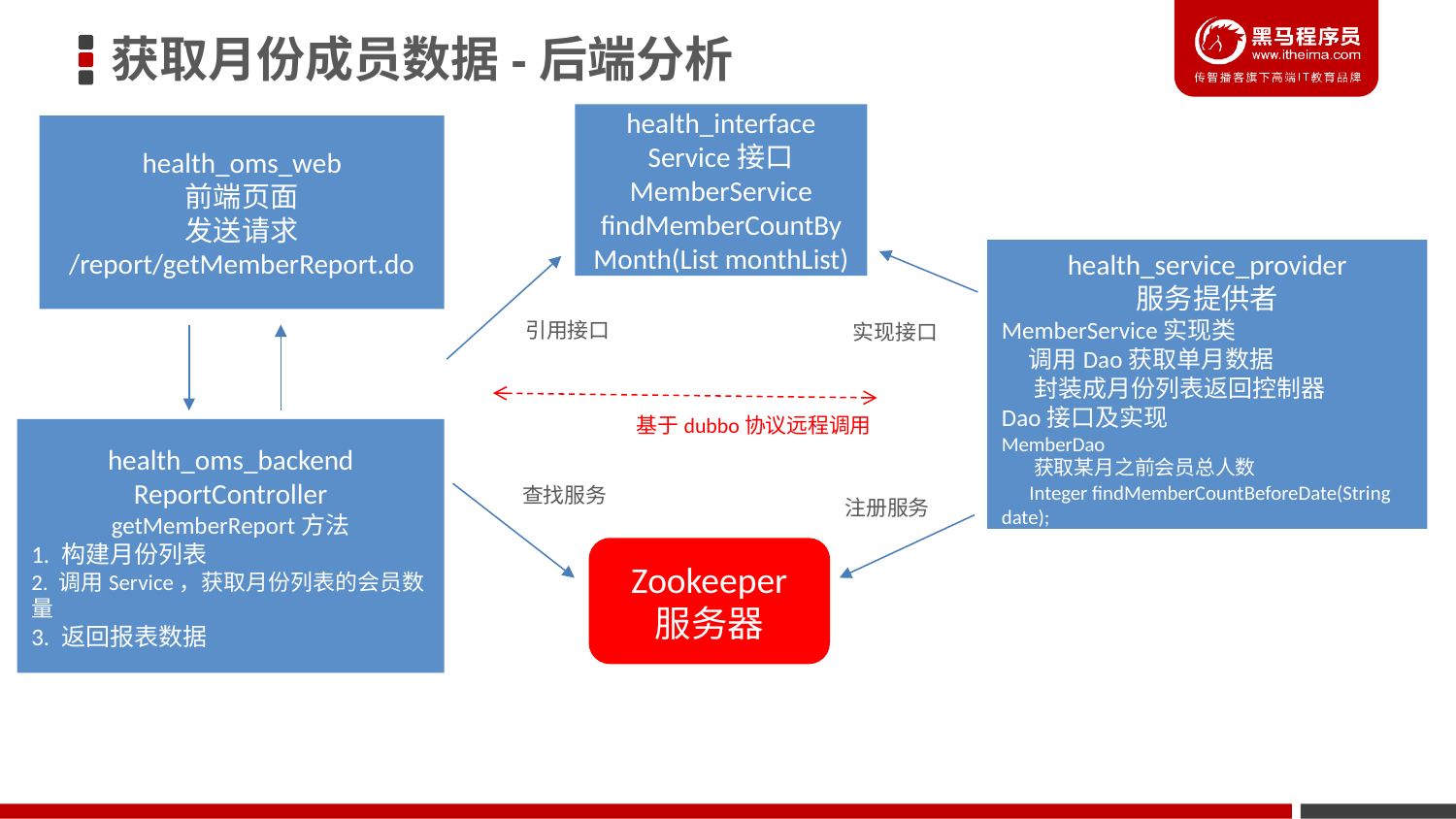

获取月份成员数据-后端分析
health_interface
Service接口
MemberService
findMemberCountByMonth(List monthList)
health_oms_web
前端页面
发送请求
/report/getMemberReport.do
health_service_provider
服务提供者
MemberService实现类
    调用Dao获取单月数据
     封装成月份列表返回控制器
Dao接口及实现
MemberDao
      获取某月之前会员总人数
      Integer findMemberCountBeforeDate(String date);
引用接口
实现接口
基于dubbo协议远程调用
health_oms_backend
ReportController
getMemberReport方法
1. 构建月份列表
2. 调用Service，获取月份列表的会员数量
3. 返回报表数据
查找服务
注册服务
Zookeeper
服务器